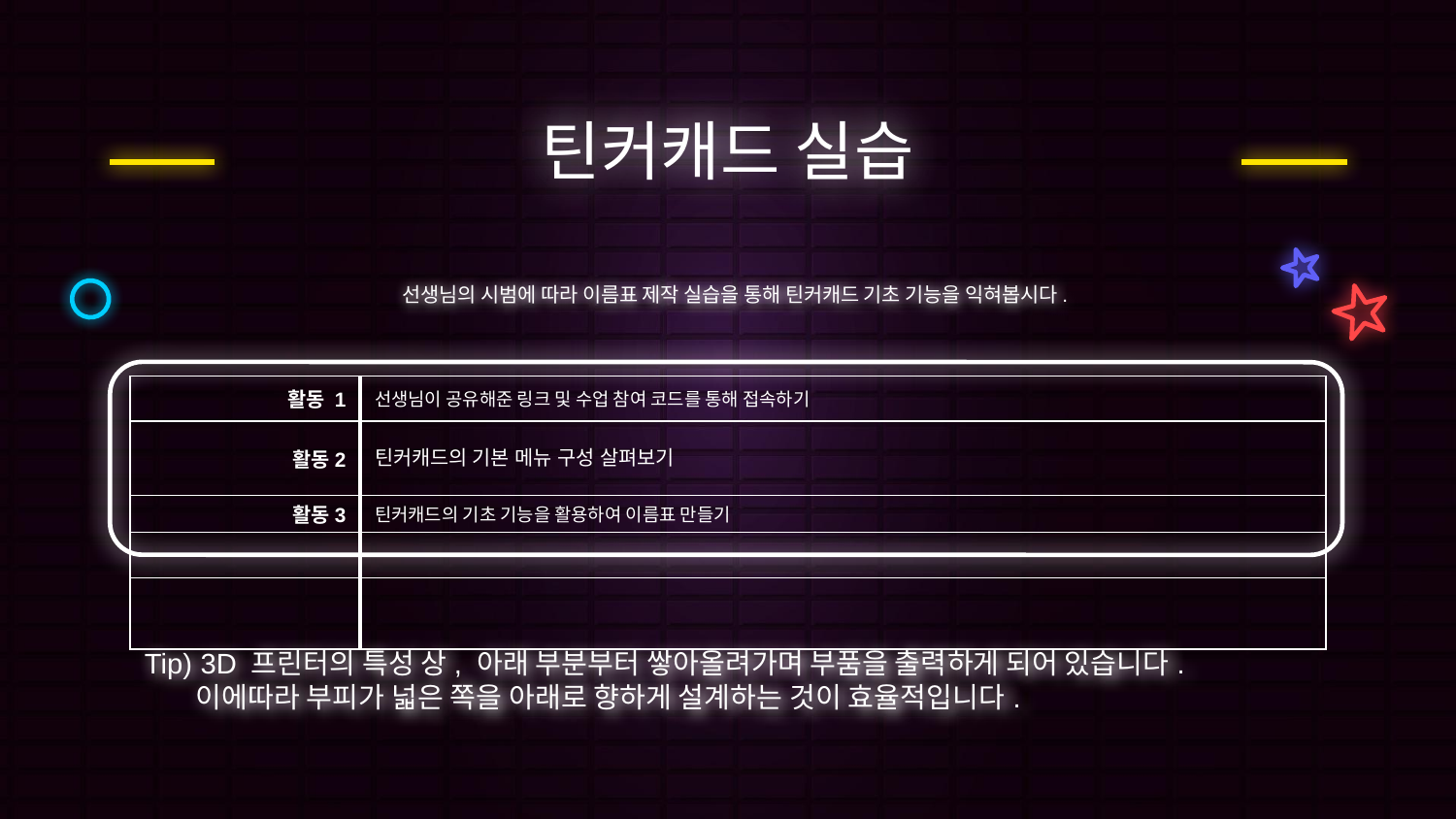

# 틴커캐드 실습

선생님의 시범에 따라 이름표 제작 실습을 통해 틴커캐드 기초 기능을 익혀봅시다.

| 활동 1 | 선생님이 공유해준 링크 및 수업 참여 코드를 통해 접속하기 |
| --- | --- |
| 활동2 | 틴커캐드의 기본 메뉴 구성 살펴보기 |
| 활동3 | 틴커캐드의 기초 기능을 활용하여 이름표 만들기 |
|  |  |
|  |  |
Tip) 3D 프린터의 특성 상, 아래 부분부터 쌓아올려가며 부품을 출력하게 되어 있습니다.
       이에따라 부피가 넓은 쪽을 아래로 향하게 설계하는 것이 효율적입니다.